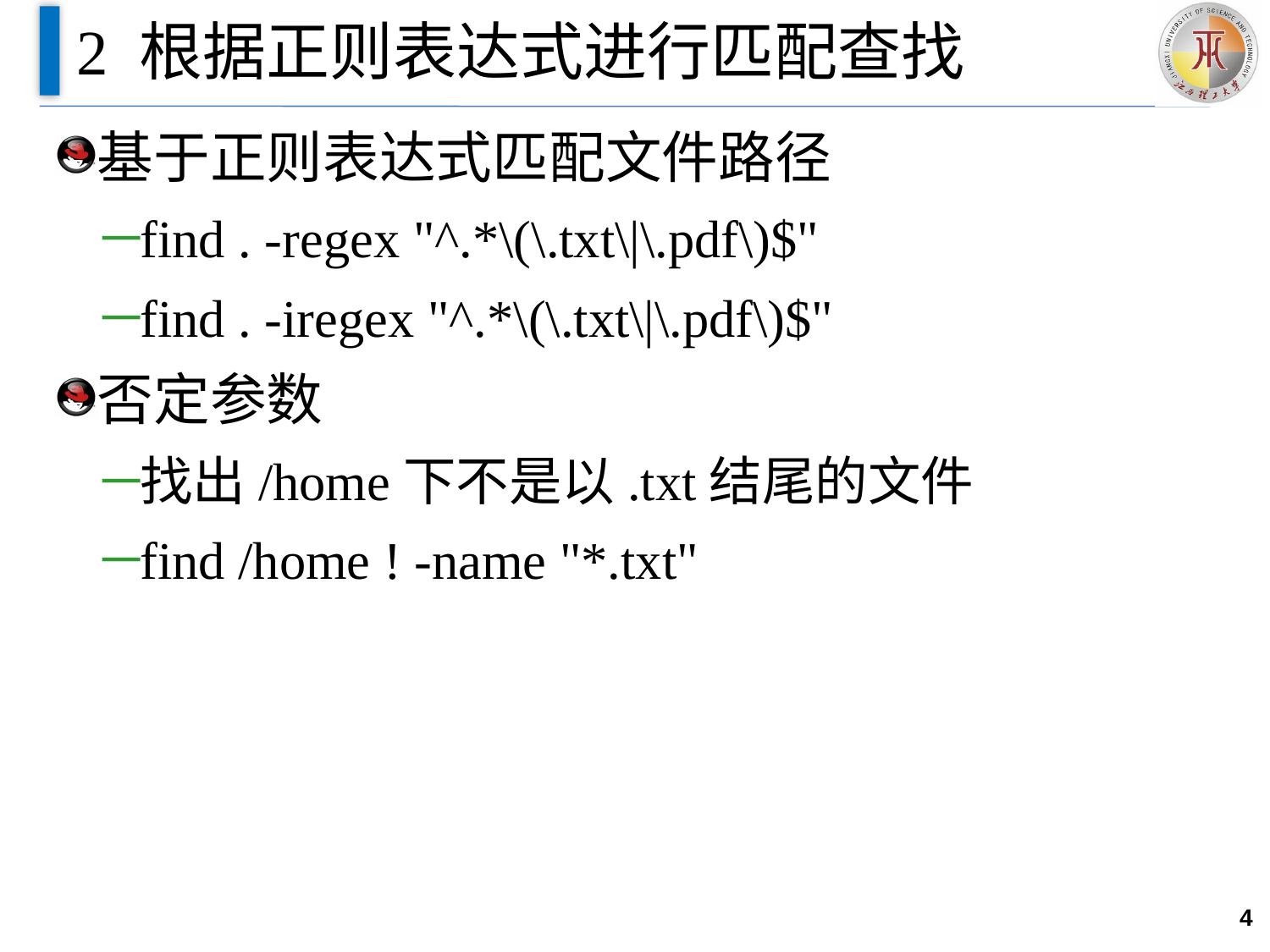

# 2 根据正则表达式进行匹配查找
基于正则表达式匹配文件路径
find . -regex "^.*\(\.txt\|\.pdf\)$"
find . -iregex "^.*\(\.txt\|\.pdf\)$"
否定参数
找出/home下不是以.txt结尾的文件
find /home ! -name "*.txt"
4